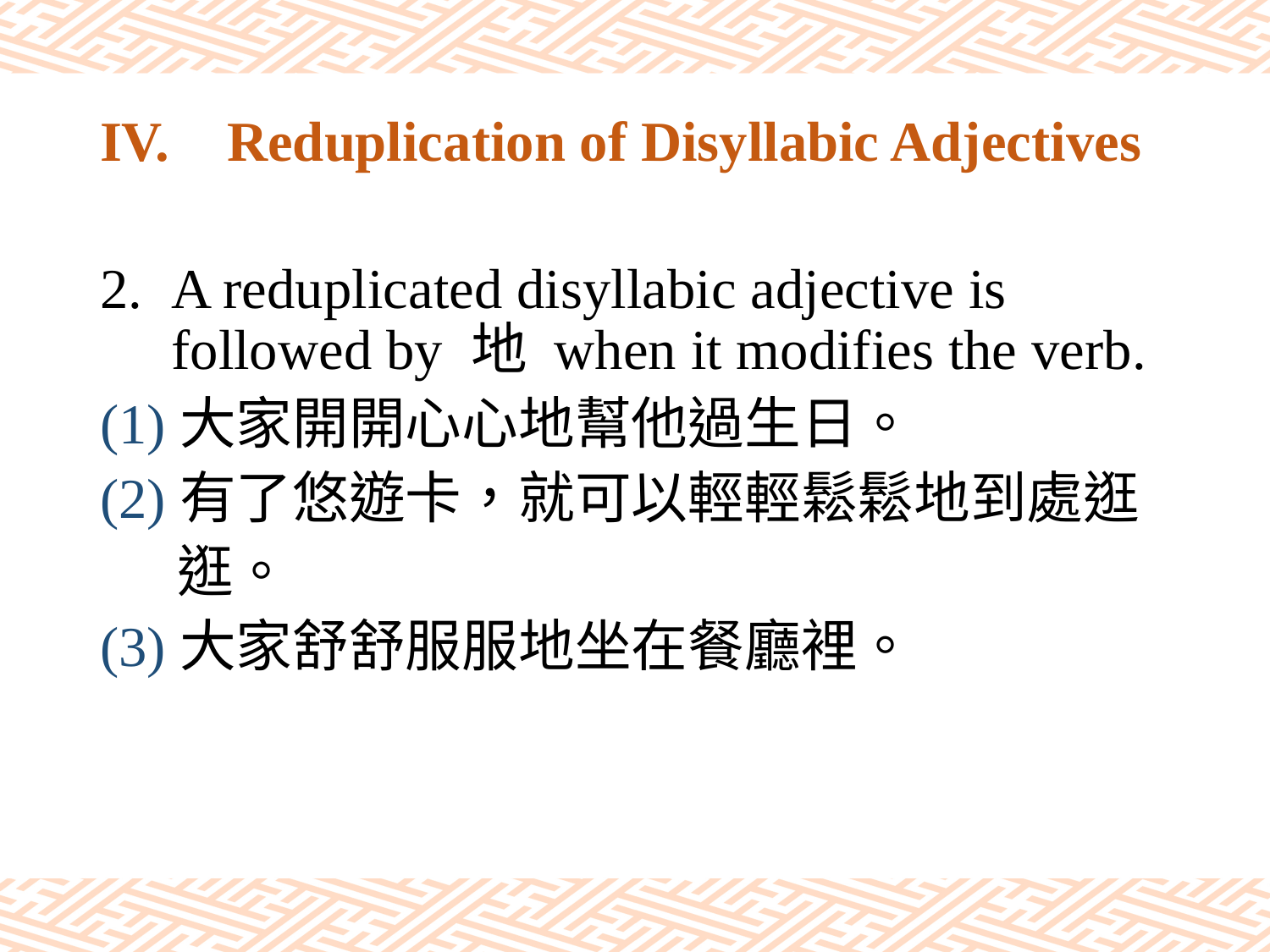

# IV.	Reduplication of Disyllabic Adjectives
A reduplicated disyllabic adjective is followed by 地 when it modifies the verb.
(1)大家開開心心地幫他過生日。
(2)有了悠遊卡，就可以輕輕鬆鬆地到處逛
     逛。
(3)大家舒舒服服地坐在餐廳裡。